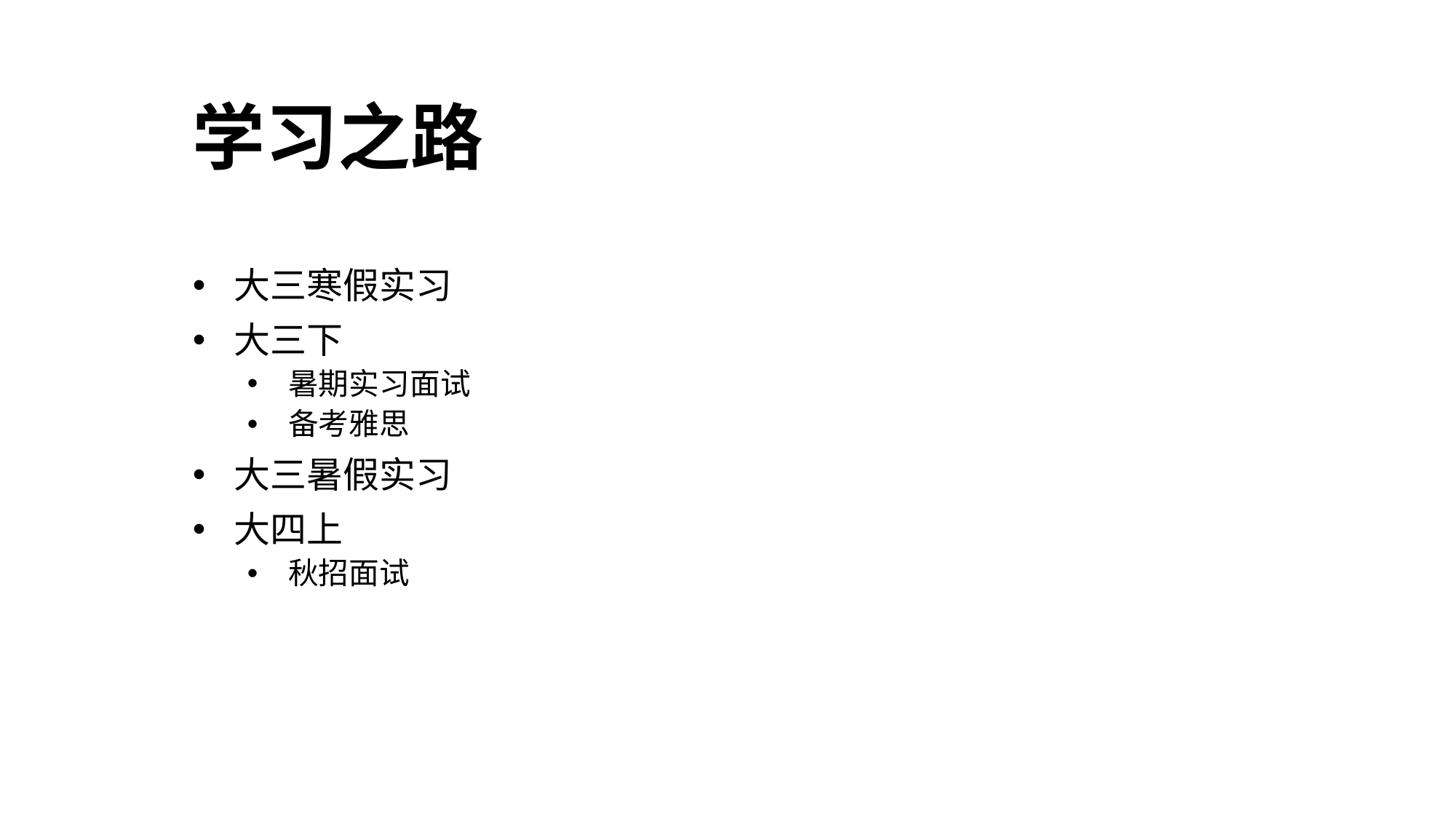

# 学习之路
大三寒假实习
大三下
暑期实习面试
备考雅思
大三暑假实习
大四上
秋招面试